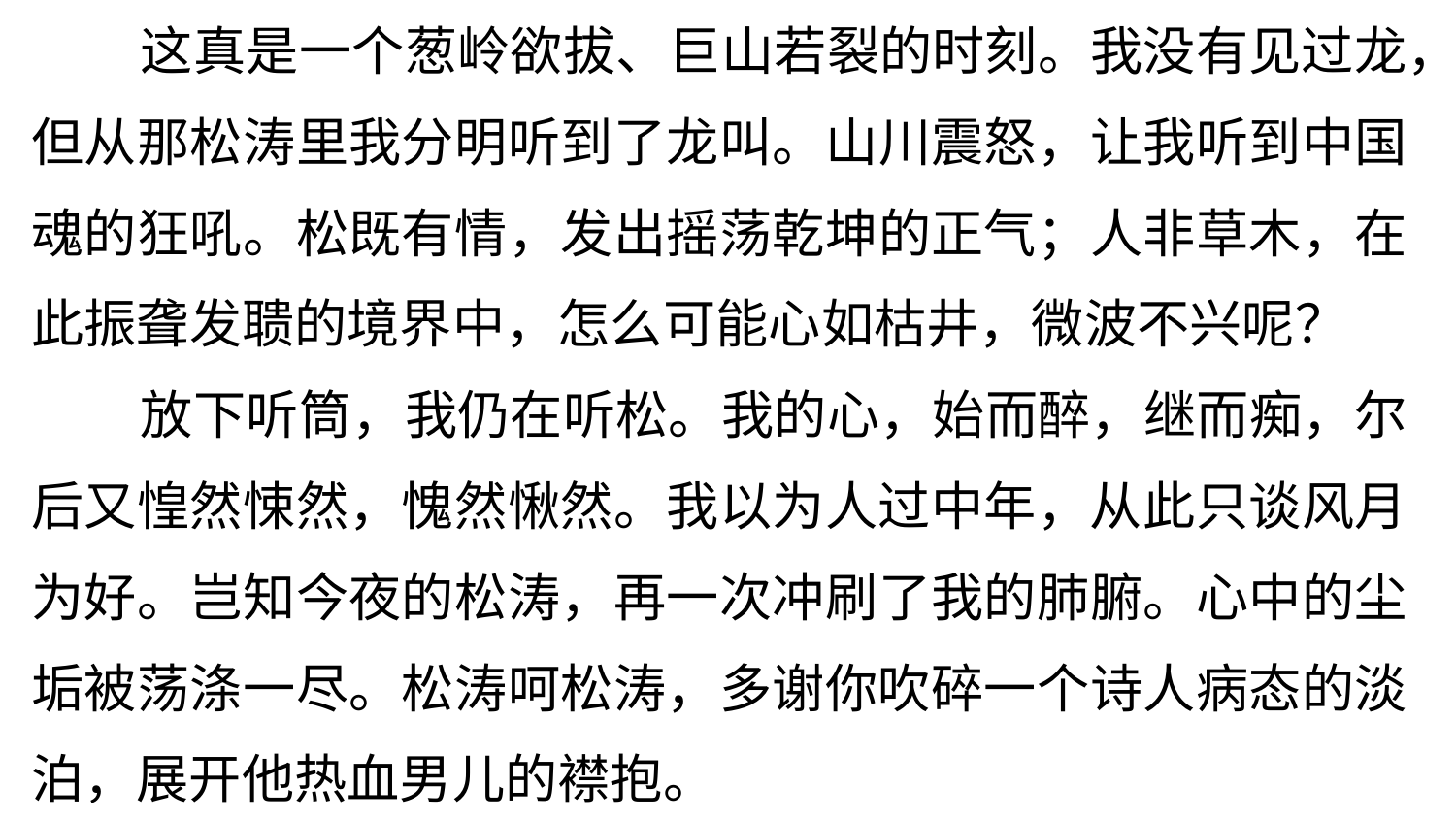

这真是一个葱岭欲拔、巨山若裂的时刻。我没有见过龙，但从那松涛里我分明听到了龙叫。山川震怒，让我听到中国魂的狂吼。松既有情，发出摇荡乾坤的正气；人非草木，在此振聋发聩的境界中，怎么可能心如枯井，微波不兴呢？
        放下听筒，我仍在听松。我的心，始而醉，继而痴，尔后又惶然悚然，愧然愀然。我以为人过中年，从此只谈风月为好。岂知今夜的松涛，再一次冲刷了我的肺腑。心中的尘垢被荡涤一尽。松涛呵松涛，多谢你吹碎一个诗人病态的淡泊，展开他热血男儿的襟抱。